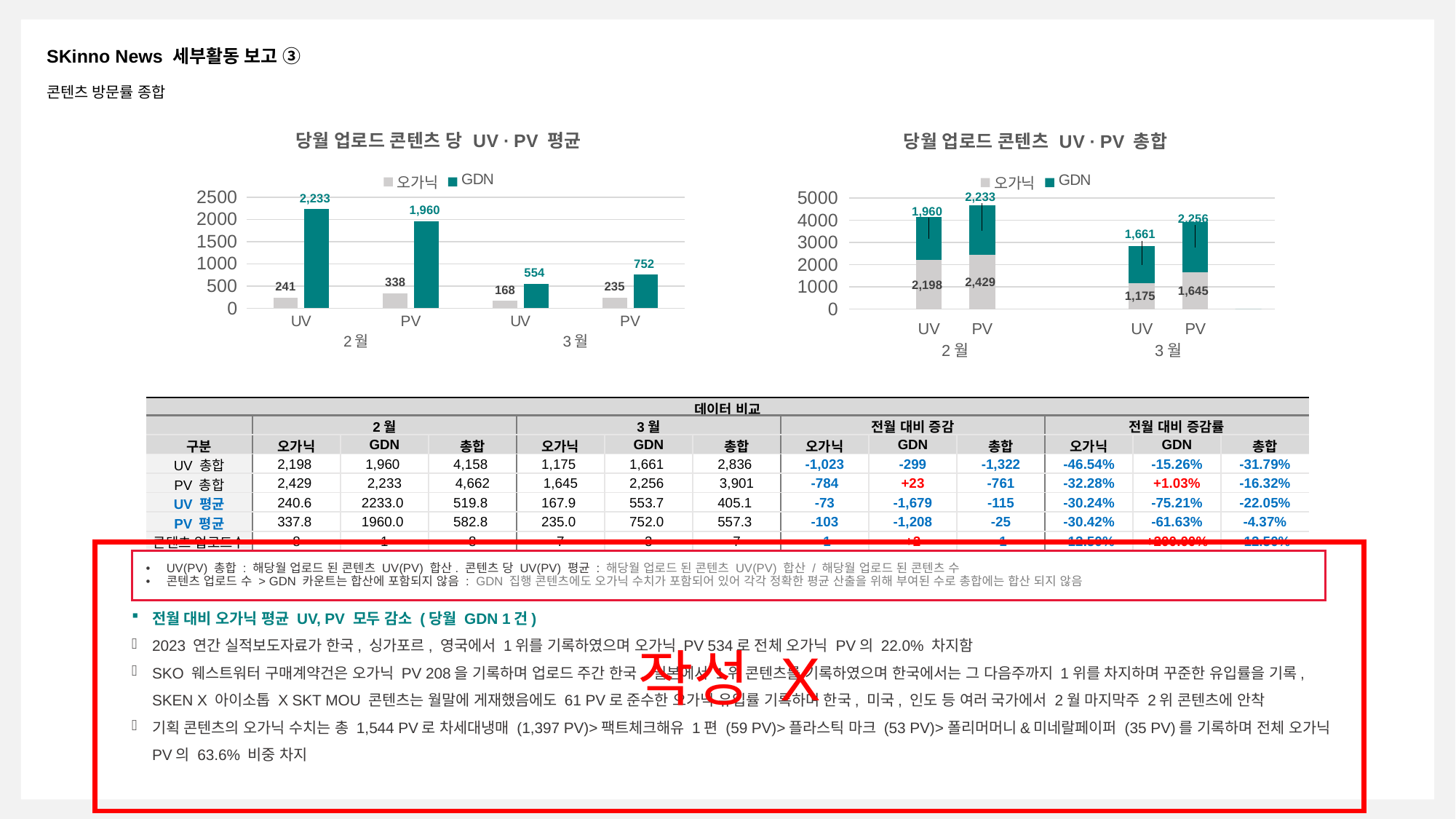

SKinno News 세부활동 보고 ③
콘텐츠 방문률 종합

### Chart: 당월 업로드 콘텐츠 당 UV · PV 평균

| Category | 오가닉 | GDN |
|---|---|---|
| UV | 240.625 | 2233.0 |
| PV | 337.75 | 1960.0 |
| UV | 167.85714285714286 | 553.6666666666666 |
| PV | 235.0 | 752.0 |

### Chart: 당월 업로드 콘텐츠 UV · PV 총합

| Category | 오가닉 | GDN |
|---|---|---|
|  | None | None |
| UV | 2198.0 | 1960.0 |
| PV | 2429.0 | 2233.0 |
|  | None | None |
|  | None | None |
| UV | 1175.0 | 1661.0 |
| PV | 1645.0 | 2256.0 |
|   | 0.0 | 0.0 |
| 데이터 비교 |  |  |  |  |  |  |  |  |  |  |  |  |
| --- | --- | --- | --- | --- | --- | --- | --- | --- | --- | --- | --- | --- |
|  | 2월 |  |  | 3월 |  |  | 전월 대비 증감 |  |  | 전월 대비 증감률 |  |  |
| 구분 | 오가닉 | GDN | 총합 | 오가닉 | GDN | 총합 | 오가닉 | GDN | 총합 | 오가닉 | GDN | 총합 |
| UV 총합 | 2,198 | 1,960 | 4,158 | 1,175 | 1,661 | 2,836 | -1,023 | -299 | -1,322 | -46.54% | -15.26% | -31.79% |
| PV 총합 | 2,429 | 2,233 | 4,662 | 1,645 | 2,256 | 3,901 | -784 | +23 | -761 | -32.28% | +1.03% | -16.32% |
| UV 평균 | 240.6 | 2233.0 | 519.8 | 167.9 | 553.7 | 405.1 | -73 | -1,679 | -115 | -30.24% | -75.21% | -22.05% |
| PV 평균 | 337.8 | 1960.0 | 582.8 | 235.0 | 752.0 | 557.3 | -103 | -1,208 | -25 | -30.42% | -61.63% | -4.37% |
| 콘텐츠 업로드수 | 8 | 1 | 8 | 7 | 3 | 7 | -1 | +2 | -1 | -12.50% | +200.00% | -12.50% |
작성 X

UV(PV) 총합 : 해당월 업로드 된 콘텐츠 UV(PV) 합산. 콘텐츠 당 UV(PV) 평균 : 해당월 업로드 된 콘텐츠 UV(PV) 합산 / 해당월 업로드 된 콘텐츠 수
콘텐츠 업로드 수 > GDN 카운트는 합산에 포함되지 않음 :  GDN 집행 콘텐츠에도 오가닉 수치가 포함되어 있어 각각 정확한 평균 산출을 위해 부여된 수로 총합에는 합산 되지 않음
전월 대비 오가닉 평균 UV, PV 모두 감소 (당월 GDN 1건)
2023 연간 실적보도자료가 한국, 싱가포르, 영국에서 1위를 기록하였으며 오가닉 PV 534로 전체 오가닉 PV의 22.0% 차지함
SKO 웨스트워터 구매계약건은 오가닉 PV 208을 기록하며 업로드 주간 한국, 일본에서 1위 콘텐츠를 기록하였으며 한국에서는 그 다음주까지 1위를 차지하며 꾸준한 유입률을 기록, SKEN X 아이소톱 X SKT MOU 콘텐츠는 월말에 게재했음에도 61 PV로 준수한 오가닉 유입률 기록하며 한국, 미국, 인도 등 여러 국가에서 2월 마지막주 2위 콘텐츠에 안착
기획 콘텐츠의 오가닉 수치는 총 1,544 PV로 차세대냉매 (1,397 PV)>팩트체크해유 1편 (59 PV)>플라스틱 마크 (53 PV)>폴리머머니&미네랄페이퍼 (35 PV)를 기록하며 전체 오가닉 PV의 63.6% 비중 차지